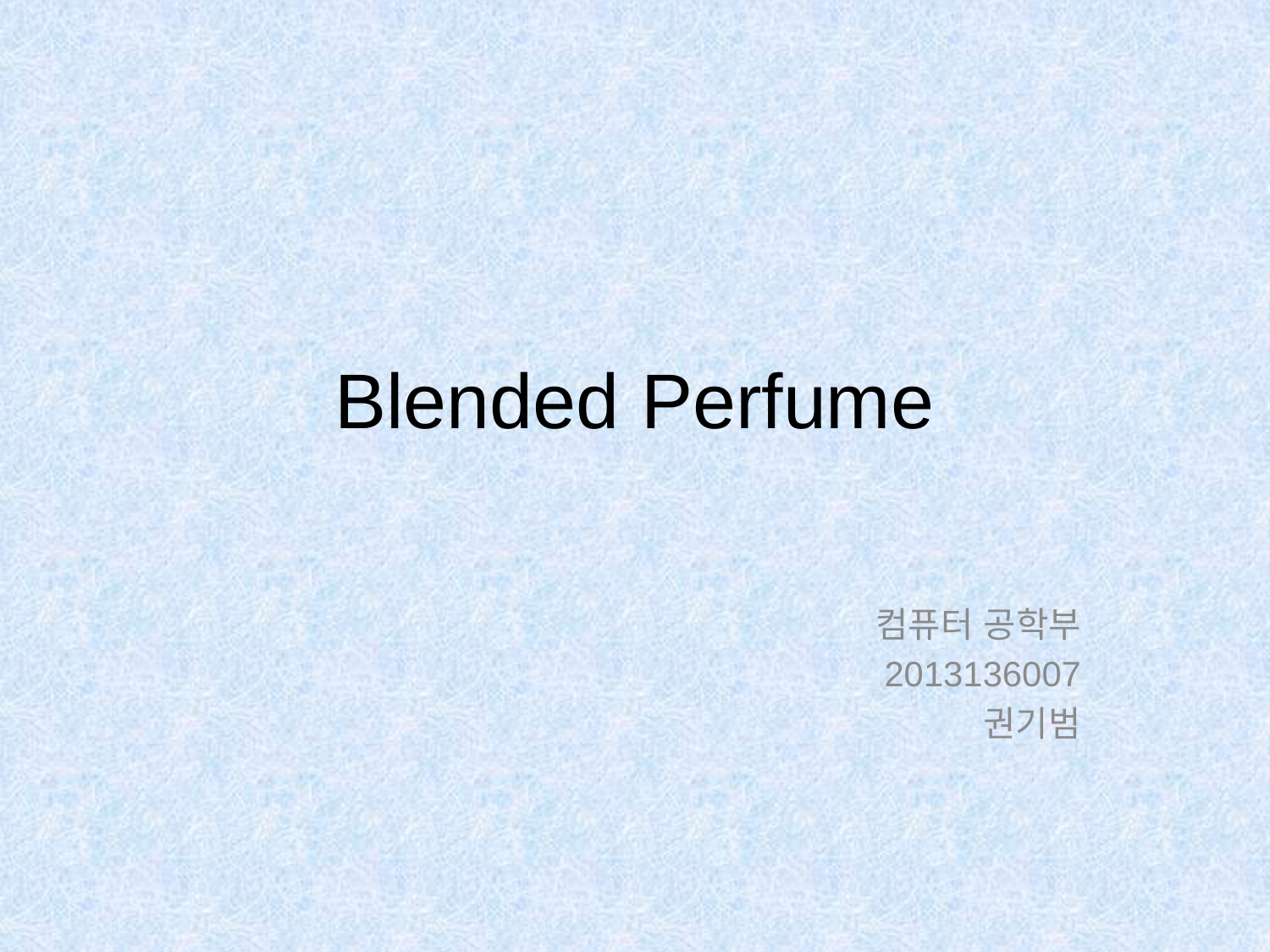

# Blended Perfume
컴퓨터 공학부
2013136007
권기범